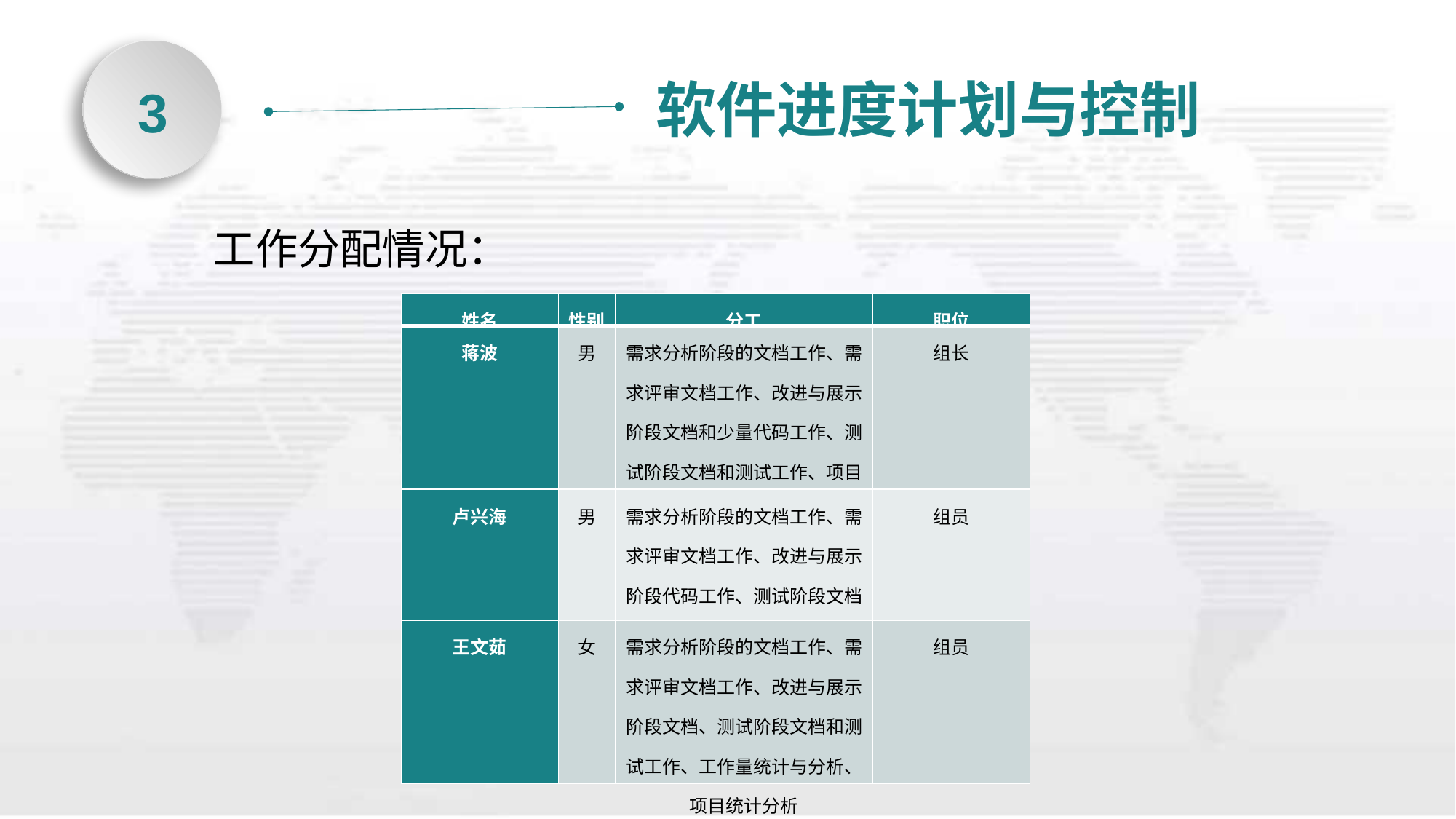

软件进度计划与控制
3
工作分配情况：
| 姓名 | 性别 | 分工 | 职位 |
| --- | --- | --- | --- |
| 蒋波 | 男 | 需求分析阶段的文档工作、需求评审文档工作、改进与展示阶段文档和少量代码工作、测试阶段文档和测试工作、项目计划、会议记录 | 组长 |
| 卢兴海 | 男 | 需求分析阶段的文档工作、需求评审文档工作、改进与展示阶段代码工作、测试阶段文档和测试工作、配置管理 | 组员 |
| 王文茹 | 女 | 需求分析阶段的文档工作、需求评审文档工作、改进与展示阶段文档、测试阶段文档和测试工作、工作量统计与分析、项目统计分析 | 组员 |